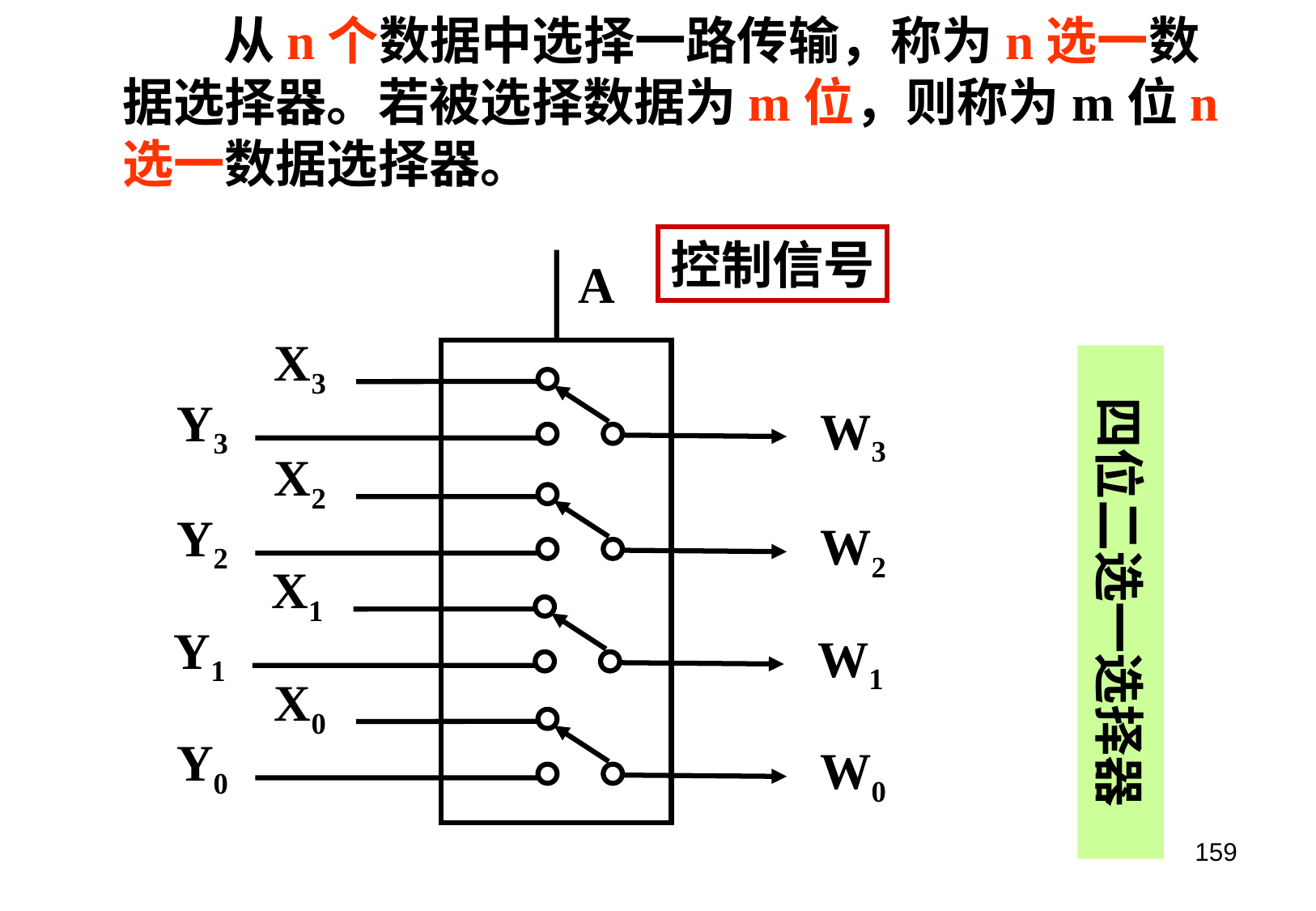

从n个数据中选择一路传输，称为n选一数据选择器。若被选择数据为m位，则称为m位n选一数据选择器。
控制信号
A

X3

Y3
W3

X2

Y2
W2

X1

Y1
W1

X0

Y0
W0

四位二选一选择器
159